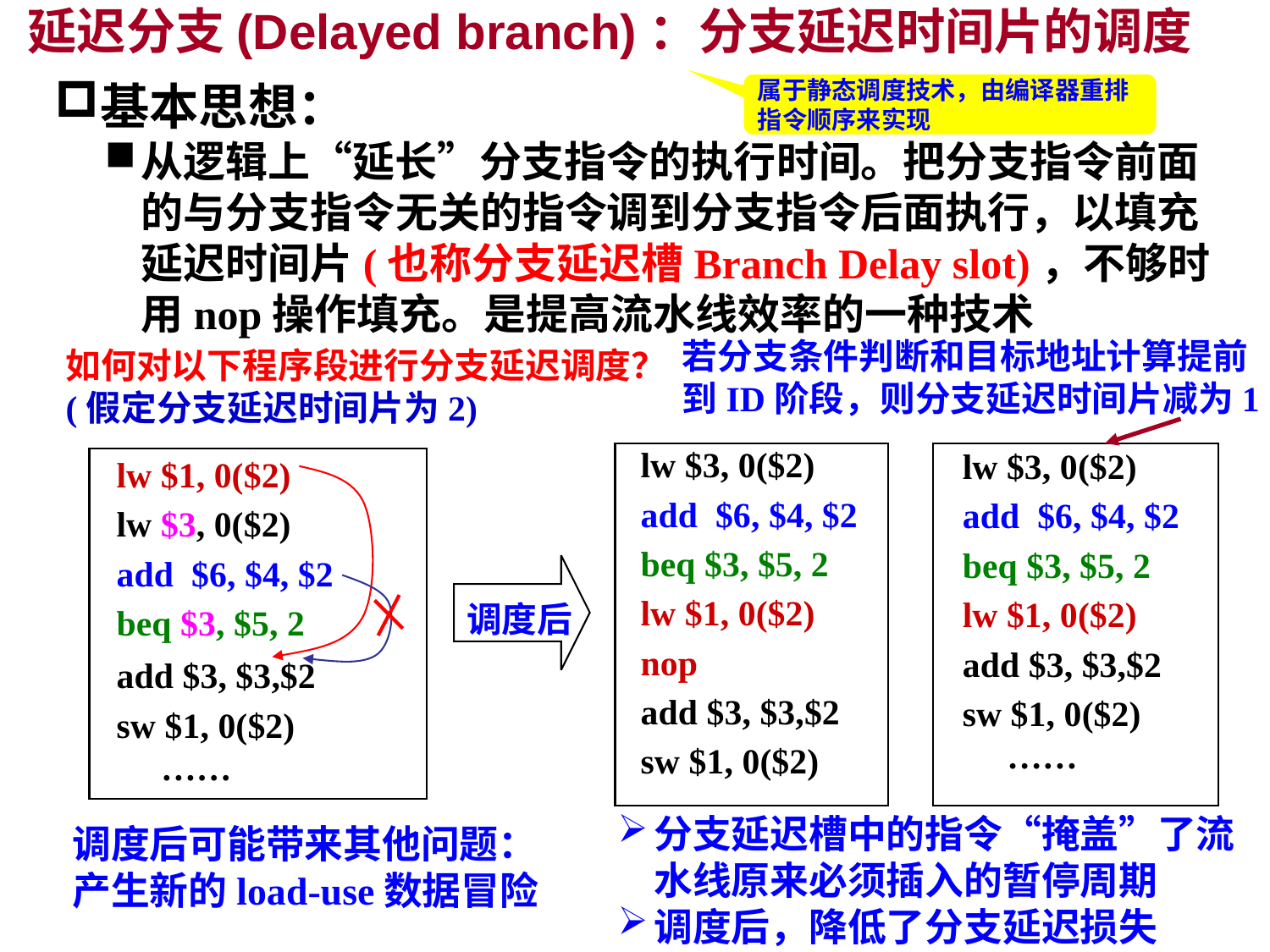

# 延迟分支(Delayed branch)：分支延迟时间片的调度
基本思想：
从逻辑上“延长”分支指令的执行时间。把分支指令前面的与分支指令无关的指令调到分支指令后面执行，以填充延迟时间片(也称分支延迟槽Branch Delay slot)，不够时用nop操作填充。是提高流水线效率的一种技术
属于静态调度技术，由编译器重排指令顺序来实现
若分支条件判断和目标地址计算提前到ID阶段，则分支延迟时间片减为1
如何对以下程序段进行分支延迟调度？
(假定分支延迟时间片为2)

lw $3, 0($2)
add  $6, $4, $2
beq $3, $5, 2
lw $1, 0($2)
nop
add $3, $3,$2
sw $1, 0($2)

lw $3, 0($2)
add  $6, $4, $2
beq $3, $5, 2
lw $1, 0($2)
add $3, $3,$2
sw $1, 0($2)
     ……

lw $1, 0($2)
lw $3, 0($2)
add  $6, $4, $2
beq $3, $5, 2
add $3, $3,$2
sw $1, 0($2)
     ……

调度后

分支延迟槽中的指令“掩盖”了流水线原来必须插入的暂停周期
调度后，降低了分支延迟损失
调度后可能带来其他问题：产生新的load-use数据冒险